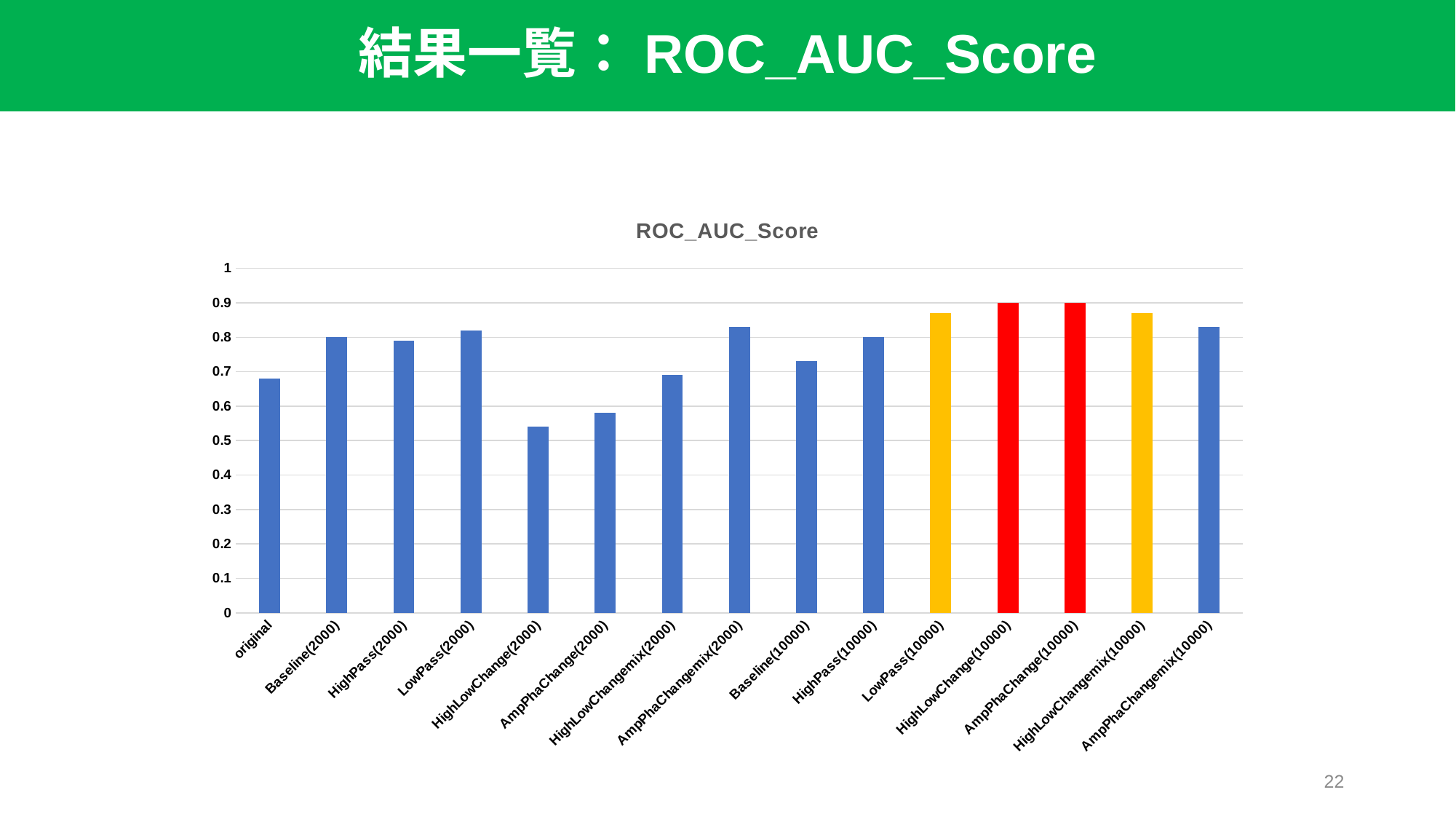

結果一覧：ROC_AUC_Score

### Chart: ROC_AUC_Score

| Category | Roc_Auc_Score |
|---|---|
| original | 0.68 |
| Baseline(2000) | 0.8 |
| HighPass(2000) | 0.79 |
| LowPass(2000) | 0.82 |
| HighLowChange(2000) | 0.54 |
| AmpPhaChange(2000) | 0.58 |
| HighLowChangemix(2000) | 0.69 |
| AmpPhaChangemix(2000) | 0.83 |
| Baseline(10000) | 0.73 |
| HighPass(10000) | 0.8 |
| LowPass(10000) | 0.87 |
| HighLowChange(10000) | 0.9 |
| AmpPhaChange(10000) | 0.9 |
| HighLowChangemix(10000) | 0.87 |
| AmpPhaChangemix(10000) | 0.83 |
22